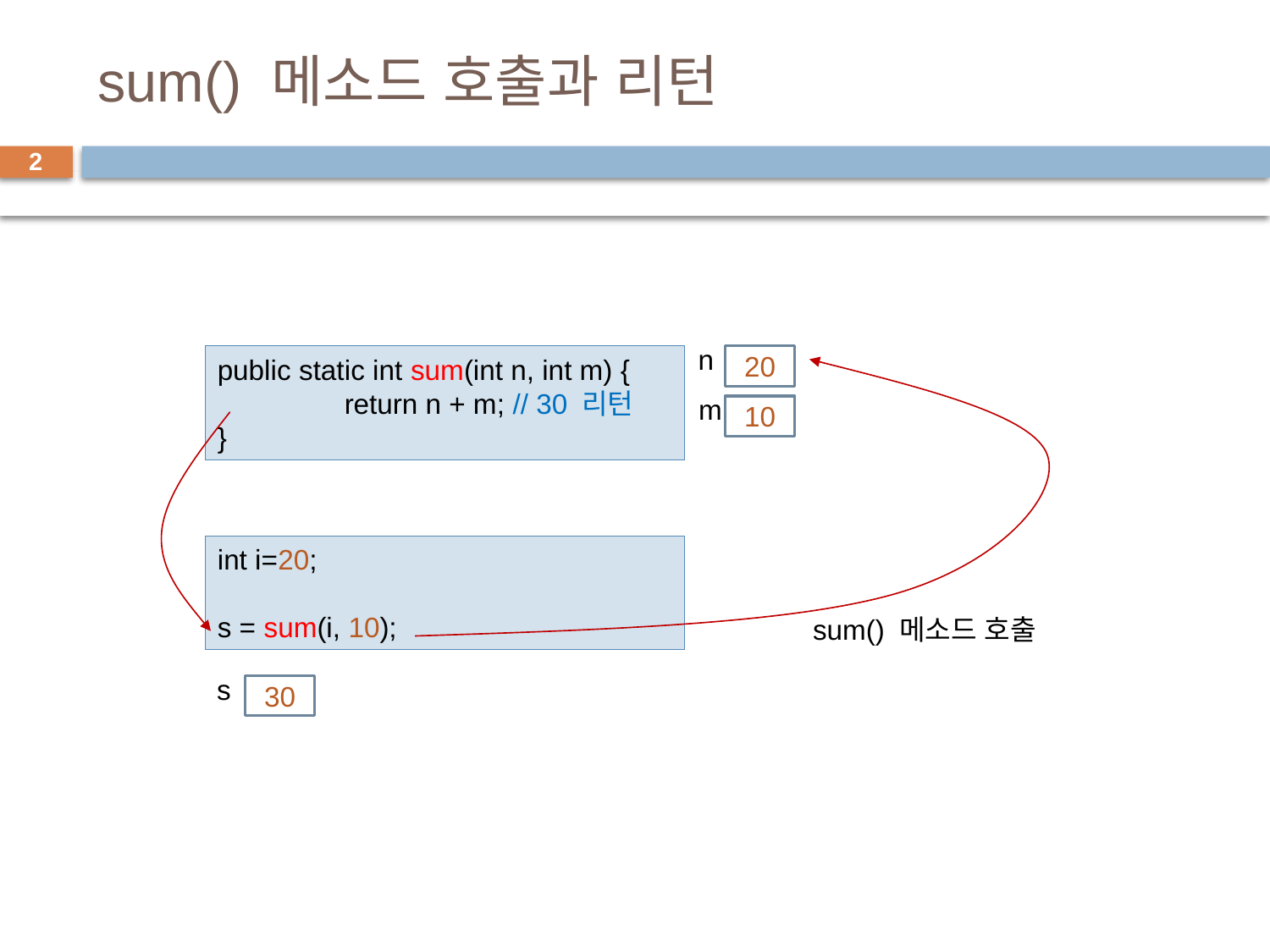

# sum() 메소드 호출과 리턴
2
n
public static int sum(int n, int m) {
	return n + m; // 30 리턴
}
20

m
10

int i=20;

s = sum(i, 10);
sum() 메소드 호출
s
30